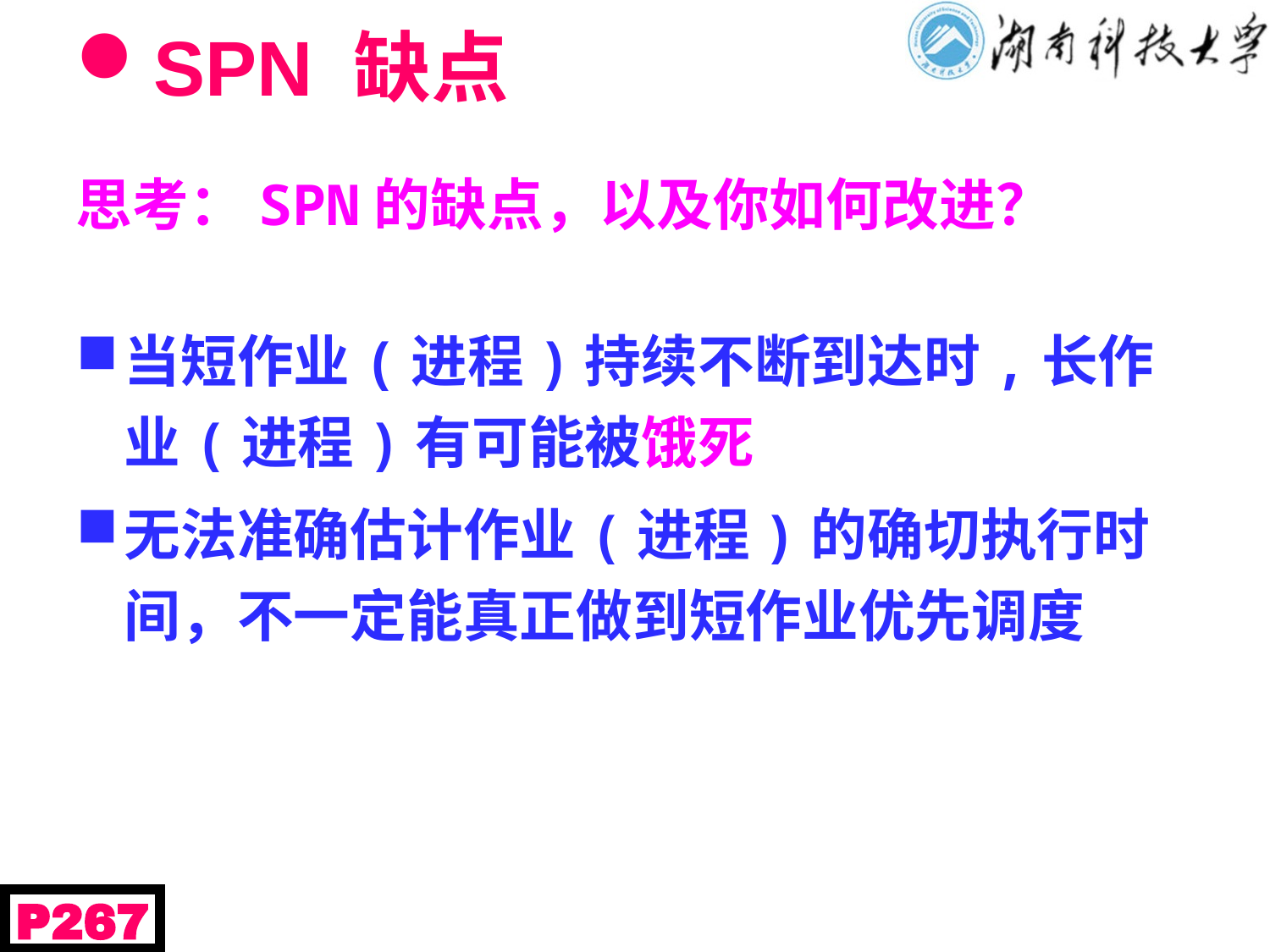

# SPN 缺点
思考：SPN的缺点，以及你如何改进？
当短作业(进程)持续不断到达时,长作业(进程)有可能被饿死
无法准确估计作业(进程)的确切执行时间，不一定能真正做到短作业优先调度
P267